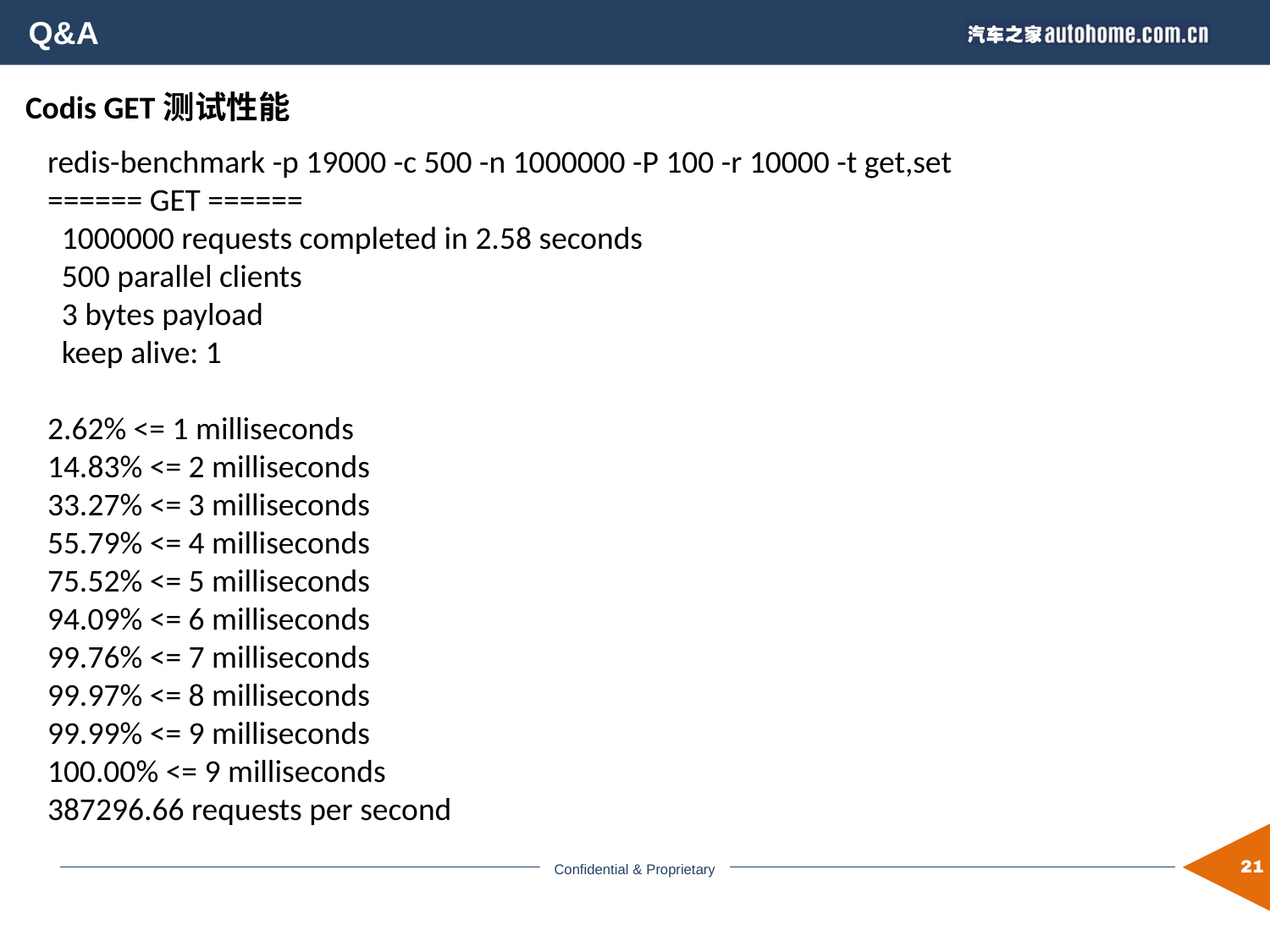

Q&A
Codis GET测试性能
redis-benchmark -p 19000 -c 500 -n 1000000 -P 100 -r 10000 -t get,set
====== GET ======
  1000000 requests completed in 2.58 seconds
  500 parallel clients
  3 bytes payload
  keep alive: 1

2.62% <= 1 milliseconds
14.83% <= 2 milliseconds
33.27% <= 3 milliseconds
55.79% <= 4 milliseconds
75.52% <= 5 milliseconds
94.09% <= 6 milliseconds
99.76% <= 7 milliseconds
99.97% <= 8 milliseconds
99.99% <= 9 milliseconds
100.00% <= 9 milliseconds
387296.66 requests per second
21